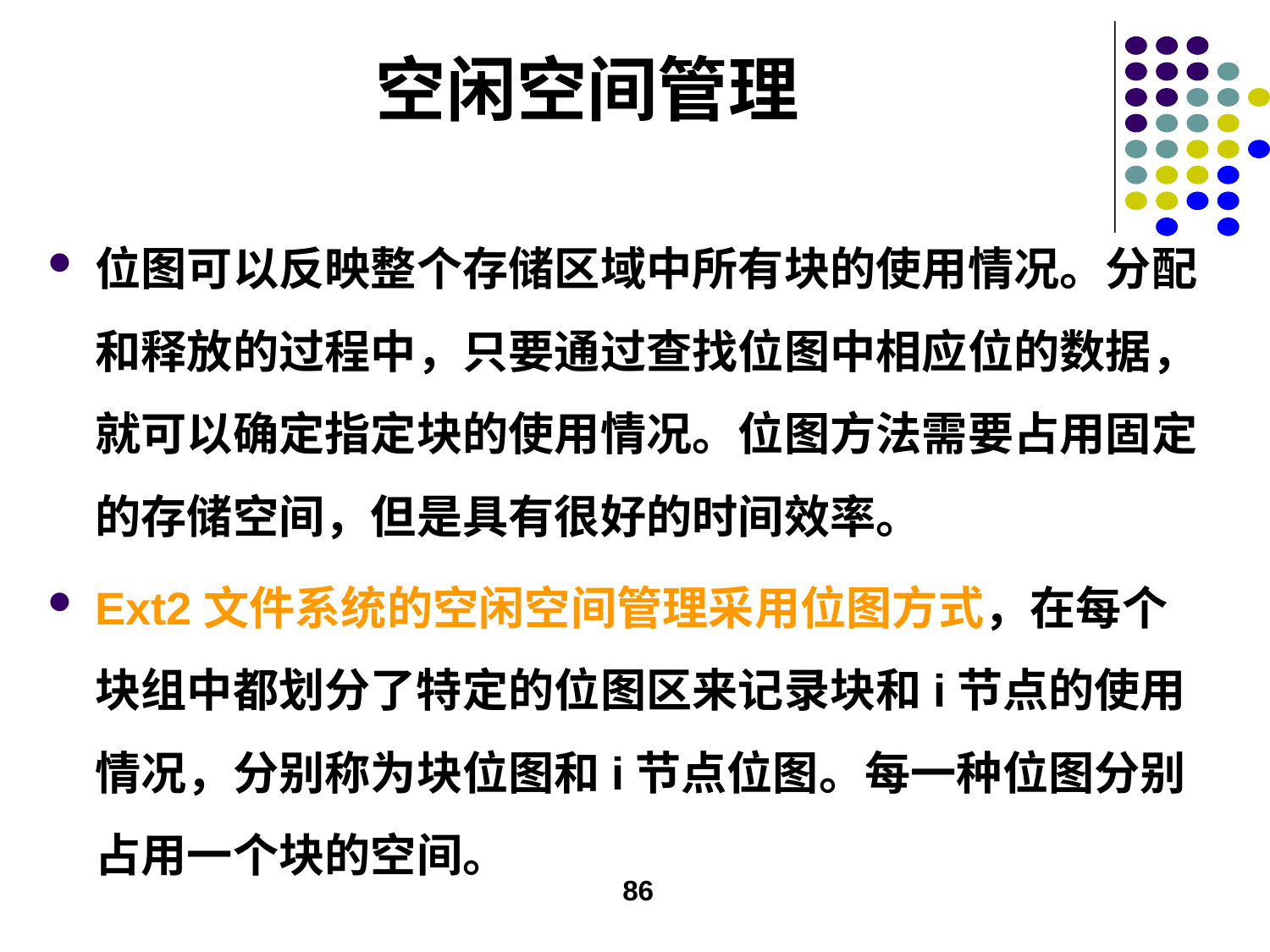

# 空闲空间管理
位图可以反映整个存储区域中所有块的使用情况。分配和释放的过程中，只要通过查找位图中相应位的数据，就可以确定指定块的使用情况。位图方法需要占用固定的存储空间，但是具有很好的时间效率。
Ext2文件系统的空闲空间管理采用位图方式，在每个块组中都划分了特定的位图区来记录块和i节点的使用情况，分别称为块位图和i节点位图。每一种位图分别占用一个块的空间。

86